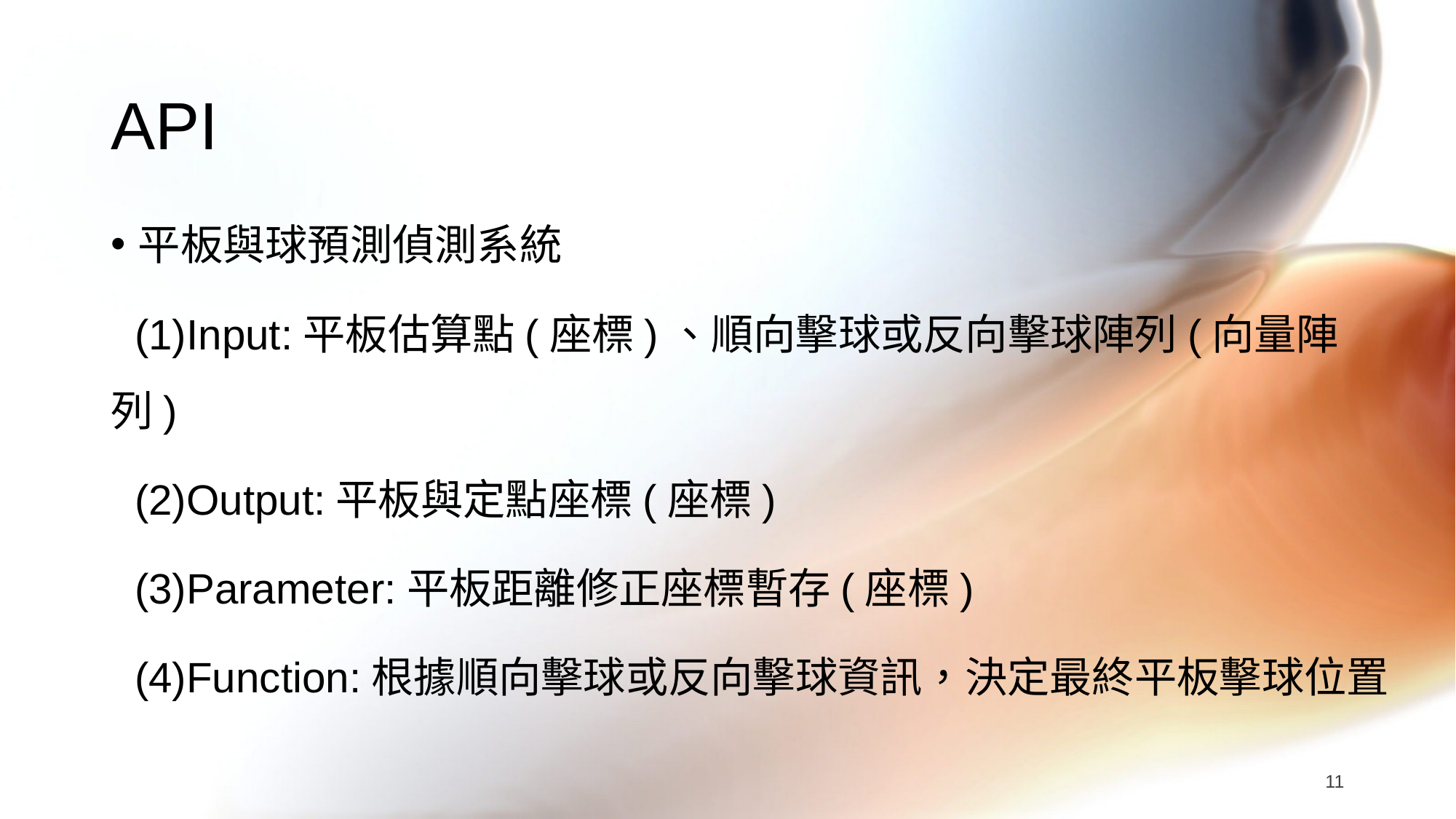

# API
平板與球預測偵測系統
  (1)Input:平板估算點(座標)、順向擊球或反向擊球陣列(向量陣列)
  (2)Output:平板與定點座標(座標)
  (3)Parameter:平板距離修正座標暫存(座標)
  (4)Function:根據順向擊球或反向擊球資訊，決定最終平板擊球位置
11